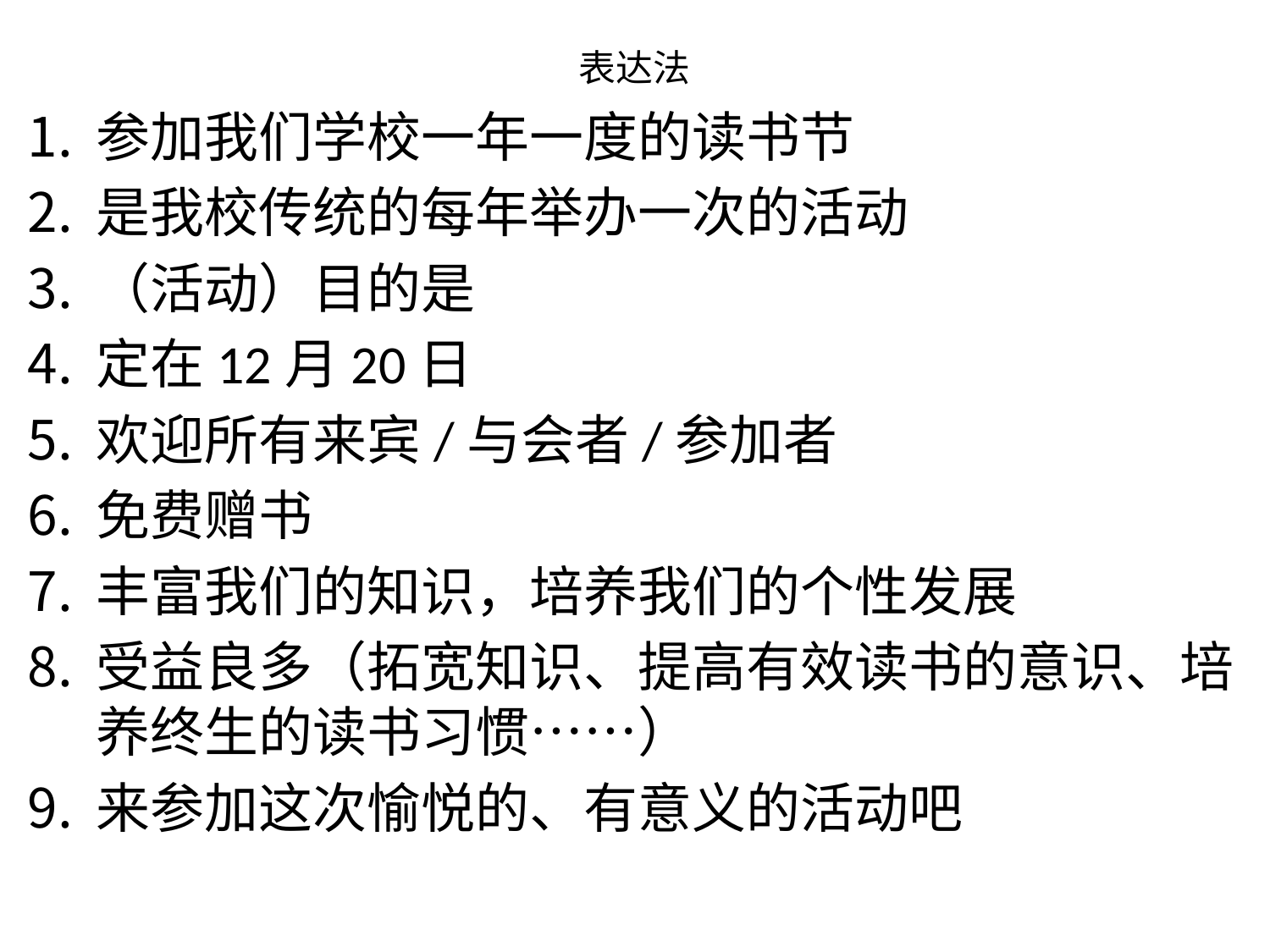

# 表达法
参加我们学校一年一度的读书节
是我校传统的每年举办一次的活动
（活动）目的是
定在12月20日
欢迎所有来宾/与会者/参加者
免费赠书
丰富我们的知识，培养我们的个性发展
受益良多（拓宽知识、提高有效读书的意识、培养终生的读书习惯……）
来参加这次愉悦的、有意义的活动吧